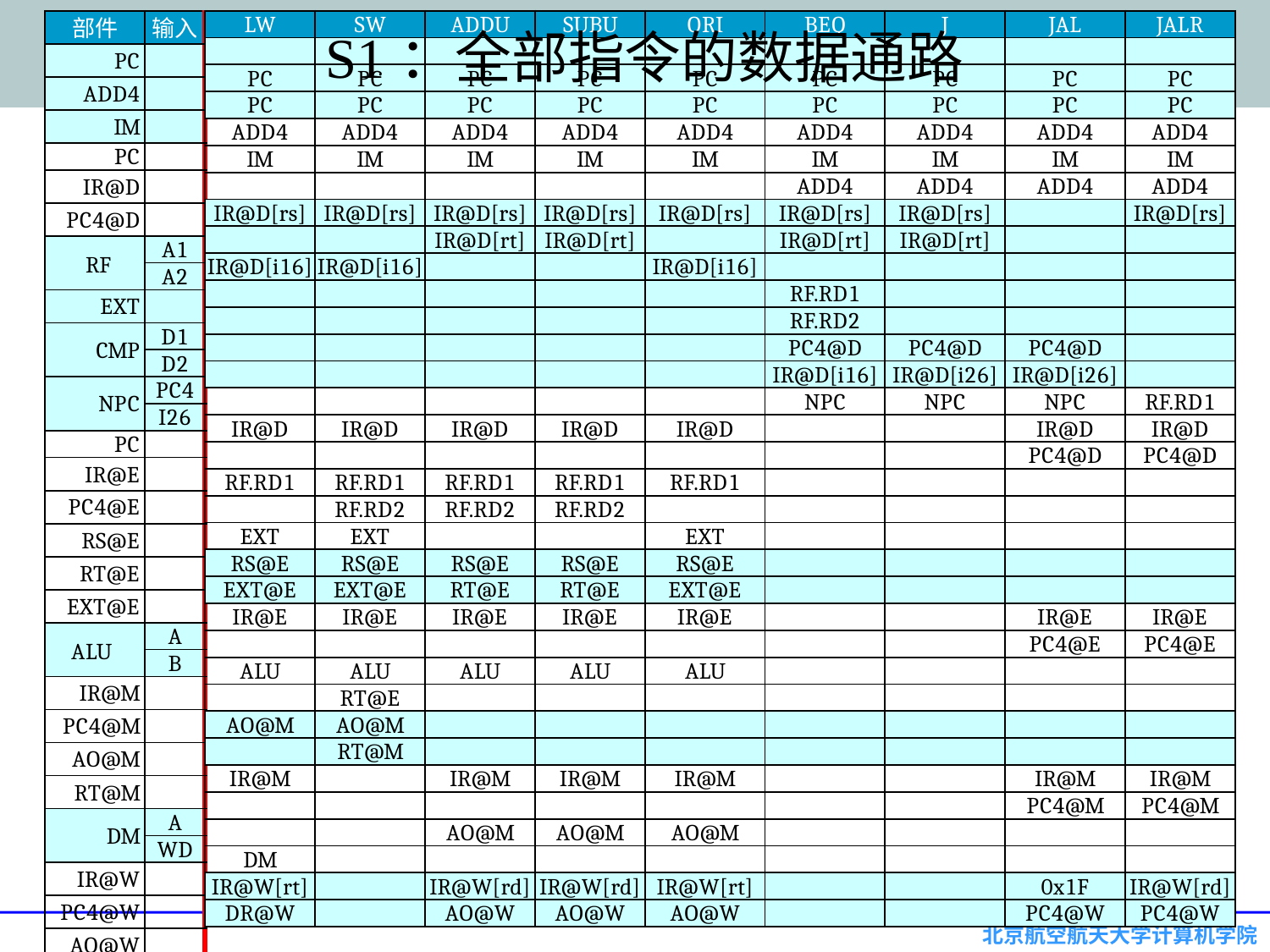

# S1：全部指令的数据通路
| 部件 | 输入 |
| --- | --- |
| PC |  |
| ADD4 |  |
| IM |  |
| PC |  |
| IR@D |  |
| PC4@D |  |
| RF | A1 |
|  | A2 |
| EXT |  |
| CMP | D1 |
|  | D2 |
| NPC | PC4 |
|  | I26 |
| PC |  |
| IR@E |  |
| PC4@E |  |
| RS@E |  |
| RT@E |  |
| EXT@E |  |
| ALU | A |
|  | B |
| IR@M |  |
| PC4@M |  |
| AO@M |  |
| RT@M |  |
| DM | A |
|  | WD |
| IR@W |  |
| PC4@W |  |
| AO@W |  |
| DR@W |  |
| RF | A3 |
|  | WD |
| LW |
| --- |
|  |
| PC |
| PC |
| ADD4 |
| IM |
|  |
| IR@D[rs] |
|  |
| IR@D[i16] |
|  |
|  |
|  |
|  |
|  |
| IR@D |
|  |
| RF.RD1 |
|  |
| EXT |
| RS@E |
| EXT@E |
| IR@E |
|  |
| ALU |
|  |
| AO@M |
|  |
| IR@M |
|  |
|  |
| DM |
| IR@W[rt] |
| DR@W |
| SW |
| --- |
|  |
| PC |
| PC |
| ADD4 |
| IM |
|  |
| IR@D[rs] |
|  |
| IR@D[i16] |
|  |
|  |
|  |
|  |
|  |
| IR@D |
|  |
| RF.RD1 |
| RF.RD2 |
| EXT |
| RS@E |
| EXT@E |
| IR@E |
|  |
| ALU |
| RT@E |
| AO@M |
| RT@M |
|  |
|  |
|  |
|  |
|  |
|  |
| ADDU |
| --- |
|  |
| PC |
| PC |
| ADD4 |
| IM |
|  |
| IR@D[rs] |
| IR@D[rt] |
|  |
|  |
|  |
|  |
|  |
|  |
| IR@D |
|  |
| RF.RD1 |
| RF.RD2 |
|  |
| RS@E |
| RT@E |
| IR@E |
|  |
| ALU |
|  |
|  |
|  |
| IR@M |
|  |
| AO@M |
|  |
| IR@W[rd] |
| AO@W |
| SUBU |
| --- |
|  |
| PC |
| PC |
| ADD4 |
| IM |
|  |
| IR@D[rs] |
| IR@D[rt] |
|  |
|  |
|  |
|  |
|  |
|  |
| IR@D |
|  |
| RF.RD1 |
| RF.RD2 |
|  |
| RS@E |
| RT@E |
| IR@E |
|  |
| ALU |
|  |
|  |
|  |
| IR@M |
|  |
| AO@M |
|  |
| IR@W[rd] |
| AO@W |
| ORI |
| --- |
|  |
| PC |
| PC |
| ADD4 |
| IM |
|  |
| IR@D[rs] |
|  |
| IR@D[i16] |
|  |
|  |
|  |
|  |
|  |
| IR@D |
|  |
| RF.RD1 |
|  |
| EXT |
| RS@E |
| EXT@E |
| IR@E |
|  |
| ALU |
|  |
|  |
|  |
| IR@M |
|  |
| AO@M |
|  |
| IR@W[rt] |
| AO@W |
| BEQ |
| --- |
|  |
| PC |
| PC |
| ADD4 |
| IM |
| ADD4 |
| IR@D[rs] |
| IR@D[rt] |
|  |
| RF.RD1 |
| RF.RD2 |
| PC4@D |
| IR@D[i16] |
| NPC |
|  |
|  |
|  |
|  |
|  |
|  |
|  |
|  |
|  |
|  |
|  |
|  |
|  |
|  |
|  |
|  |
|  |
|  |
|  |
| J |
| --- |
|  |
| PC |
| PC |
| ADD4 |
| IM |
| ADD4 |
| IR@D[rs] |
| IR@D[rt] |
|  |
|  |
|  |
| PC4@D |
| IR@D[i26] |
| NPC |
|  |
|  |
|  |
|  |
|  |
|  |
|  |
|  |
|  |
|  |
|  |
|  |
|  |
|  |
|  |
|  |
|  |
|  |
|  |
| JAL |
| --- |
|  |
| PC |
| PC |
| ADD4 |
| IM |
| ADD4 |
|  |
|  |
|  |
|  |
|  |
| PC4@D |
| IR@D[i26] |
| NPC |
| IR@D |
| PC4@D |
|  |
|  |
|  |
|  |
|  |
| IR@E |
| PC4@E |
|  |
|  |
|  |
|  |
| IR@M |
| PC4@M |
|  |
|  |
| 0x1F |
| PC4@W |
| JALR |
| --- |
|  |
| PC |
| PC |
| ADD4 |
| IM |
| ADD4 |
| IR@D[rs] |
|  |
|  |
|  |
|  |
|  |
|  |
| RF.RD1 |
| IR@D |
| PC4@D |
|  |
|  |
|  |
|  |
|  |
| IR@E |
| PC4@E |
|  |
|  |
|  |
|  |
| IR@M |
| PC4@M |
|  |
|  |
| IR@W[rd] |
| PC4@W |